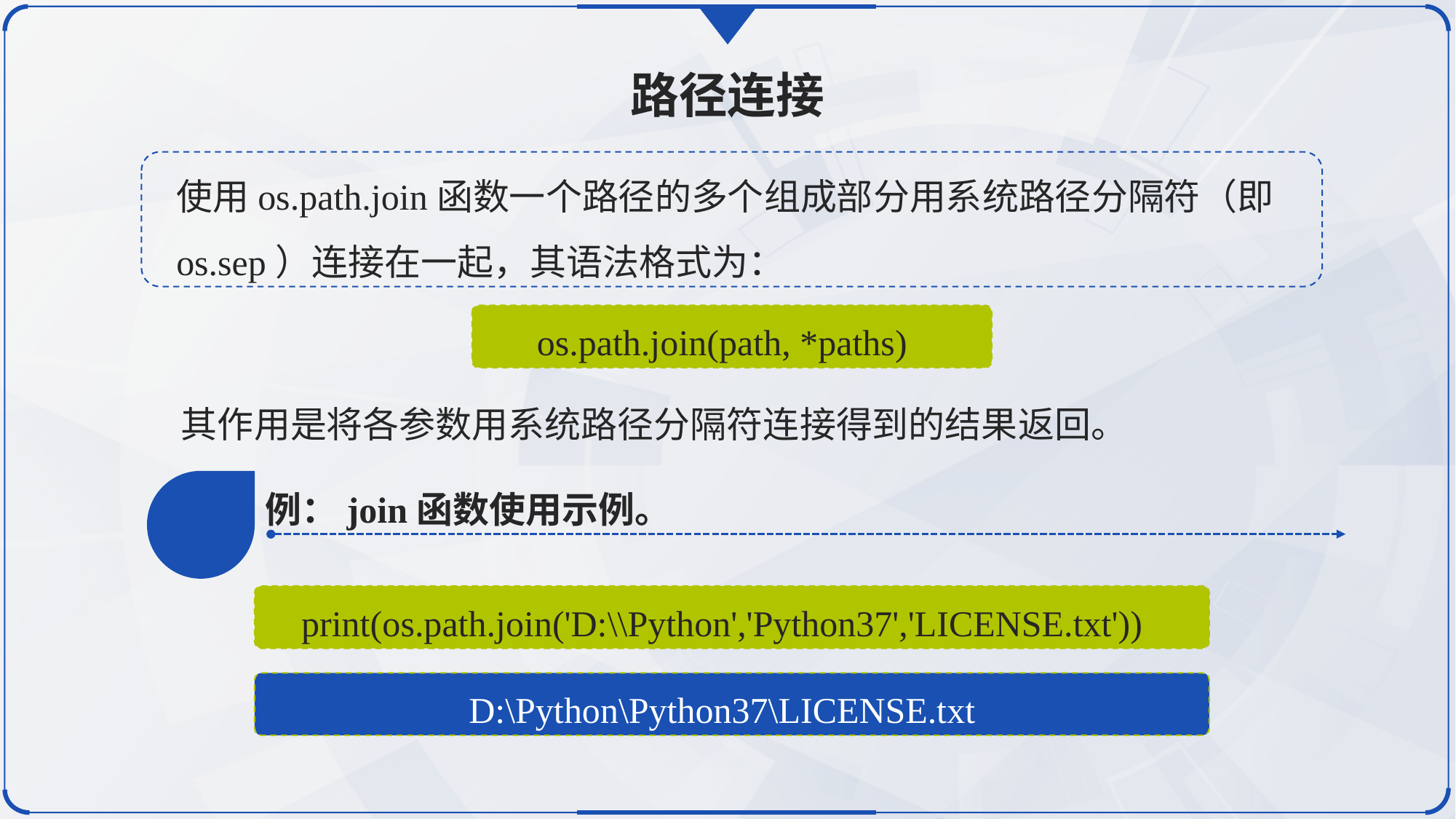

路径连接
使用os.path.join函数一个路径的多个组成部分用系统路径分隔符（即os.sep）连接在一起，其语法格式为：

os.path.join(path, *paths)

其作用是将各参数用系统路径分隔符连接得到的结果返回。
例：join函数使用示例。

print(os.path.join('D:\\Python','Python37','LICENSE.txt'))

D:\Python\Python37\LICENSE.txt